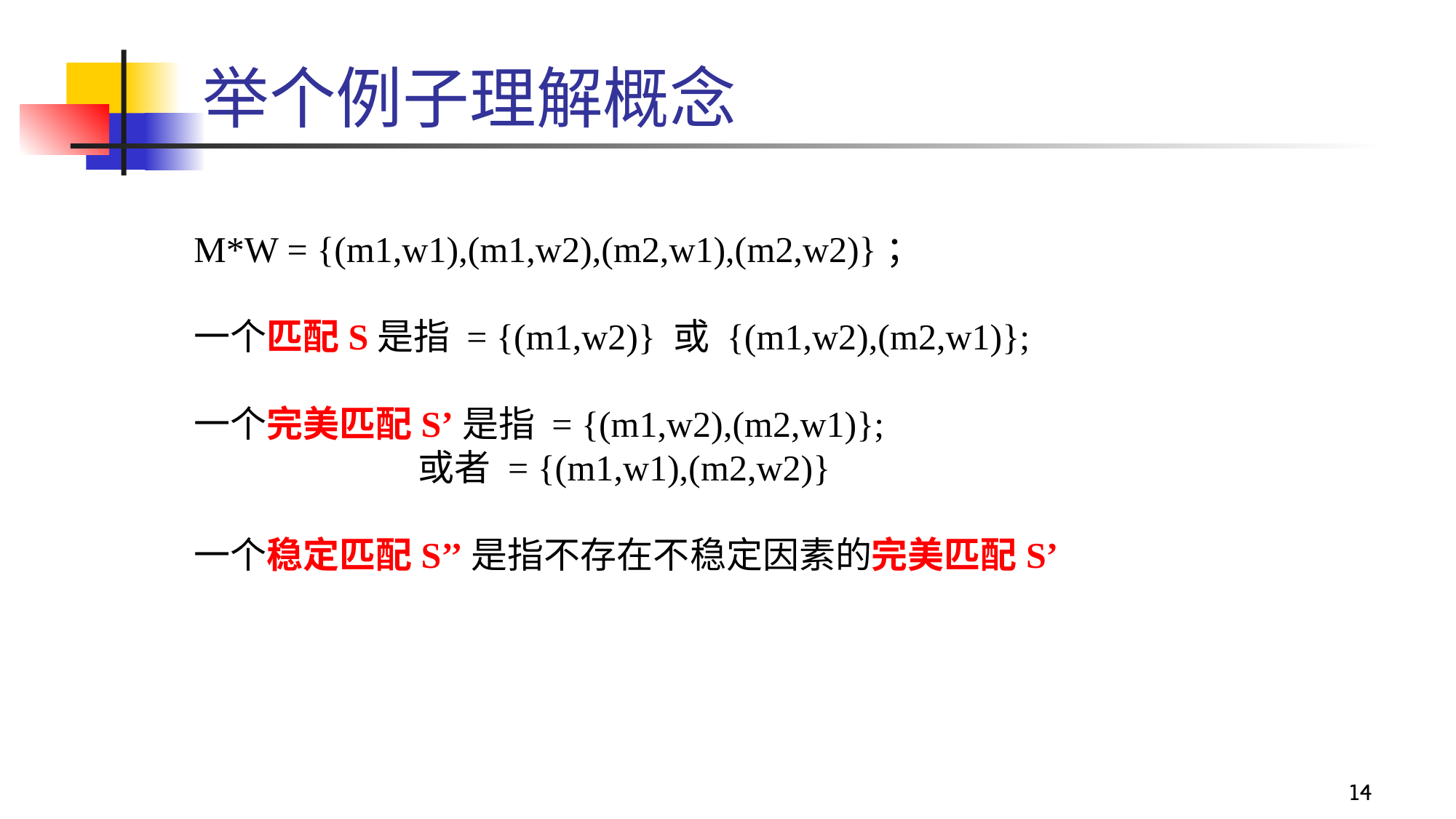

# 举个例子理解概念
M*W = {(m1,w1),(m1,w2),(m2,w1),(m2,w2)}；

一个匹配S是指 = {(m1,w2)} 或 {(m1,w2),(m2,w1)};

一个完美匹配S’是指 = {(m1,w2),(m2,w1)};
	             或者 = {(m1,w1),(m2,w2)}

一个稳定匹配S’’是指不存在不稳定因素的完美匹配S’
14